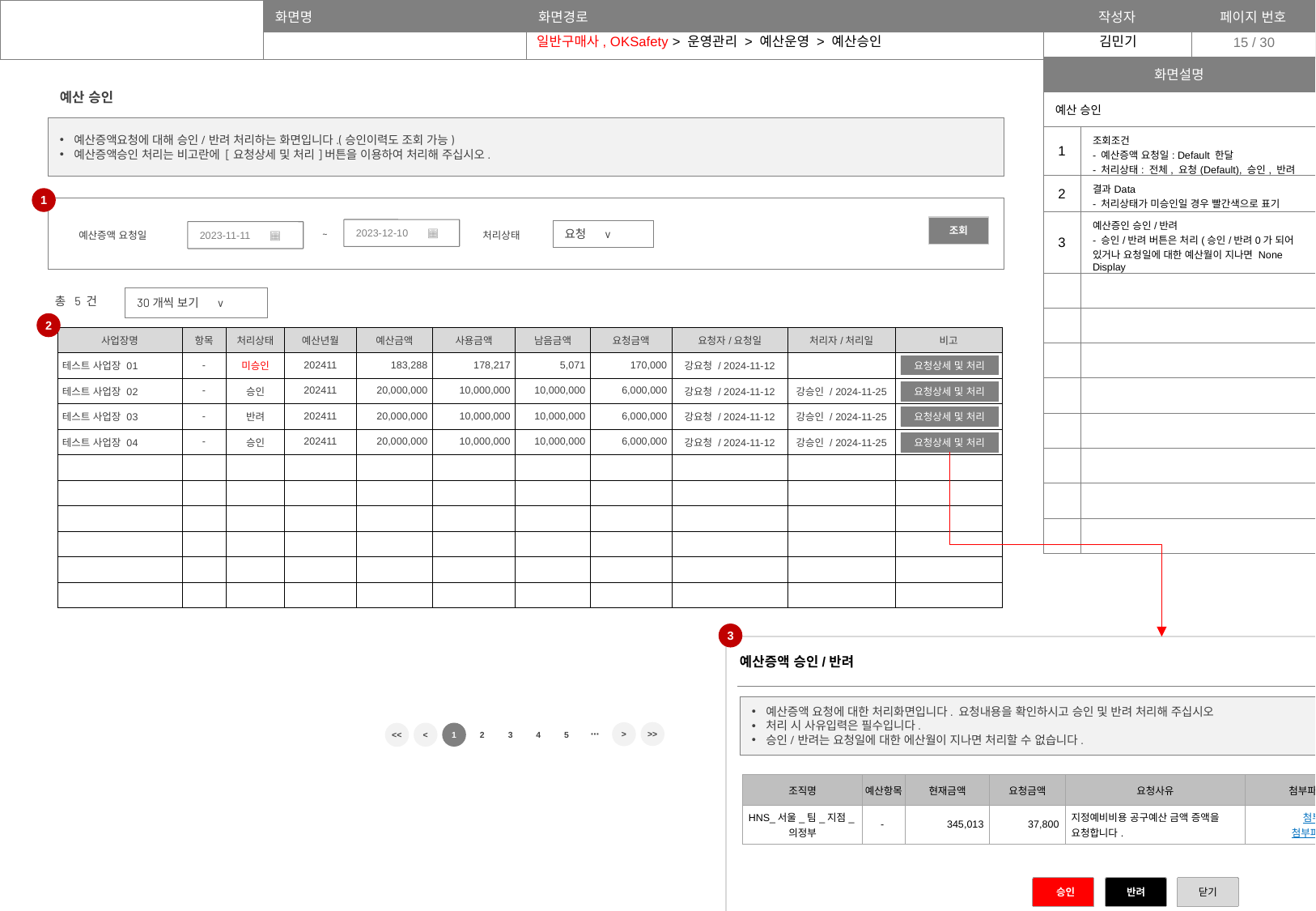

일반구매사, OKSafety > 운영관리 > 예산운영 > 예산승인
15
| 화면설명 |  |
| --- | --- |
| 예산 승인 |  |
| 1 | 조회조건 - 예산증액 요청일: Default 한달 - 처리상태: 전체, 요청(Default), 승인, 반려 |
| 2 | 결과Data - 처리상태가 미승인일 경우 빨간색으로 표기 |
| 3 | 예산증인 승인/반려 - 승인/반려 버튼은 처리(승인/반려0가 되어 있거나 요청일에 대한 예산월이 지나면 None Display |
|  |  |
|  |  |
|  |  |
|  |  |
|  |  |
|  |  |
|  |  |
|  |  |
예산 승인
예산증액요청에 대해 승인/반려 처리하는 화면입니다.(승인이력도 조회 가능)
예산증액승인 처리는 비고란에 [요청상세 및 처리]버튼을 이용하여 처리해 주십시오.
1

~
조회
예산증액 요청일
처리상태
2023-12-10       📅
요청     v
2023-11-11       📅
총  5 건
30개씩 보기     v
2
| 사업장명 | 항목 | 처리상태 | 예산년월 | 예산금액 | 사용금액 | 남음금액 | 요청금액 | 요청자/요청일 | 처리자/처리일 | 비고 |
| --- | --- | --- | --- | --- | --- | --- | --- | --- | --- | --- |
| 테스트 사업장 01 | - | 미승인 | 202411 | 183,288 | 178,217 | 5,071 | 170,000 | 강요청 / 2024-11-12 |  |  |
| 테스트 사업장 02 | - | 승인 | 202411 | 20,000,000 | 10,000,000 | 10,000,000 | 6,000,000 | 강요청 / 2024-11-12 | 강승인 / 2024-11-25 |  |
| 테스트 사업장 03 | - | 반려 | 202411 | 20,000,000 | 10,000,000 | 10,000,000 | 6,000,000 | 강요청 / 2024-11-12 | 강승인 / 2024-11-25 |  |
| 테스트 사업장 04 | - | 승인 | 202411 | 20,000,000 | 10,000,000 | 10,000,000 | 6,000,000 | 강요청 / 2024-11-12 | 강승인 / 2024-11-25 |  |
|  |  |  |  |  |  |  |  |  |  |  |
|  |  |  |  |  |  |  |  |  |  |  |
|  |  |  |  |  |  |  |  |  |  |  |
|  |  |  |  |  |  |  |  |  |  |  |
|  |  |  |  |  |  |  |  |  |  |  |
|  |  |  |  |  |  |  |  |  |  |  |
요청상세 및 처리
요청상세 및 처리
요청상세 및 처리
요청상세 및 처리
3

예산증액 승인/반려
✖
예산증액 요청에 대한 처리화면입니다. 요청내용을 확인하시고 승인 및 반려 처리해 주십시오
처리 시 사유입력은 필수입니다.
승인/반려는 요청일에 대한 에산월이 지나면 처리할 수 없습니다.
>>
⋯
>
3
4
5
<
1
2
<<
| 조직명 | 예산항목 | 현재금액 | 요청금액 | 요청사유 | 첨부파일 | 최종승인/반려사유 |
| --- | --- | --- | --- | --- | --- | --- |
| HNS\_서울\_팀\_지점\_의정부 | - | 345,013 | 37,800 | 지정예비비용 공구예산 금액 증액을 요청합니다. | 첨부파일1.xls 첨부파일222.xlx |  |

 승인
반려
닫기